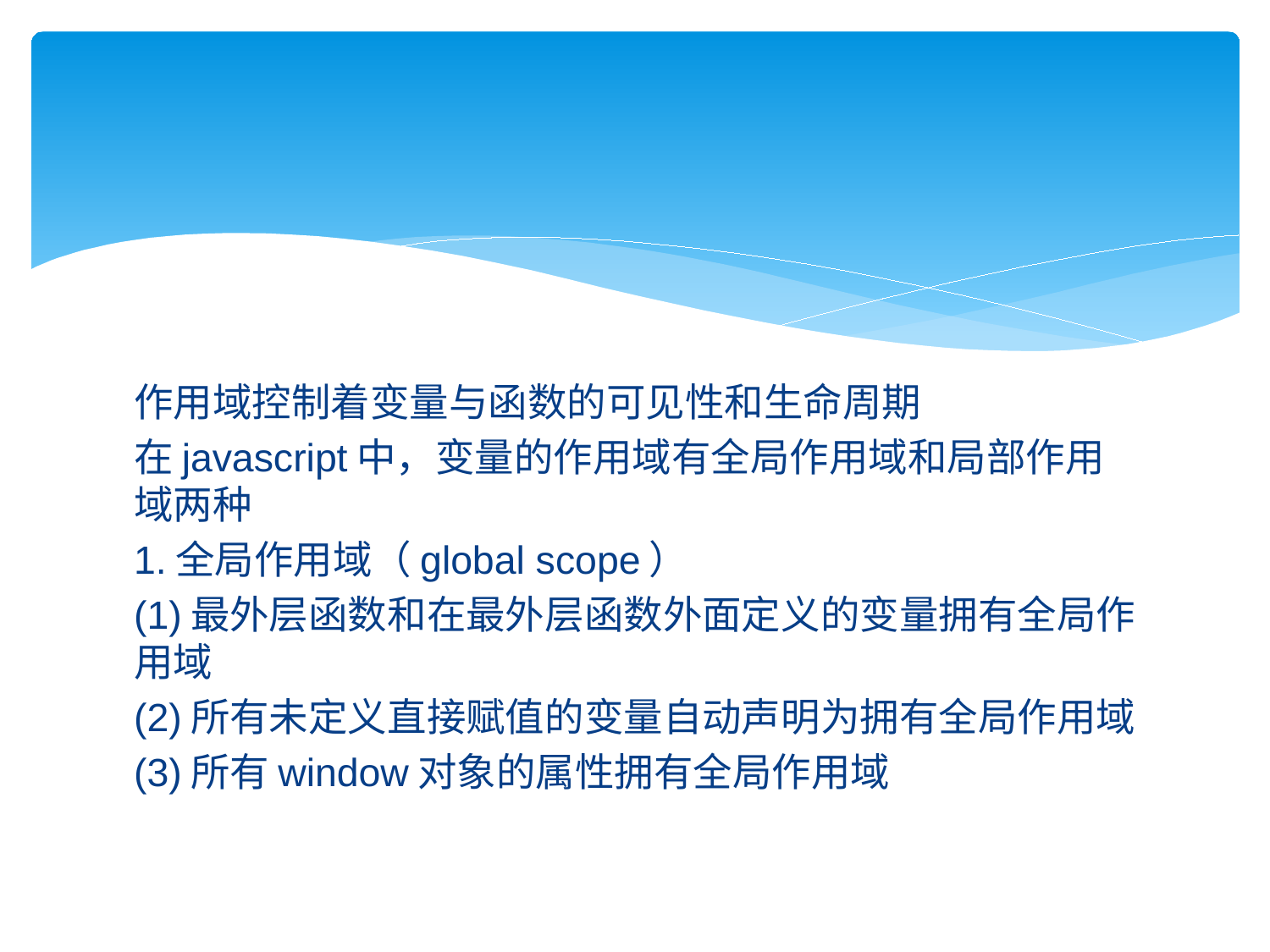

#
作用域控制着变量与函数的可见性和生命周期
在javascript中，变量的作用域有全局作用域和局部作用域两种
1.全局作用域（global scope）
(1)最外层函数和在最外层函数外面定义的变量拥有全局作用域
(2)所有未定义直接赋值的变量自动声明为拥有全局作用域
(3)所有window对象的属性拥有全局作用域